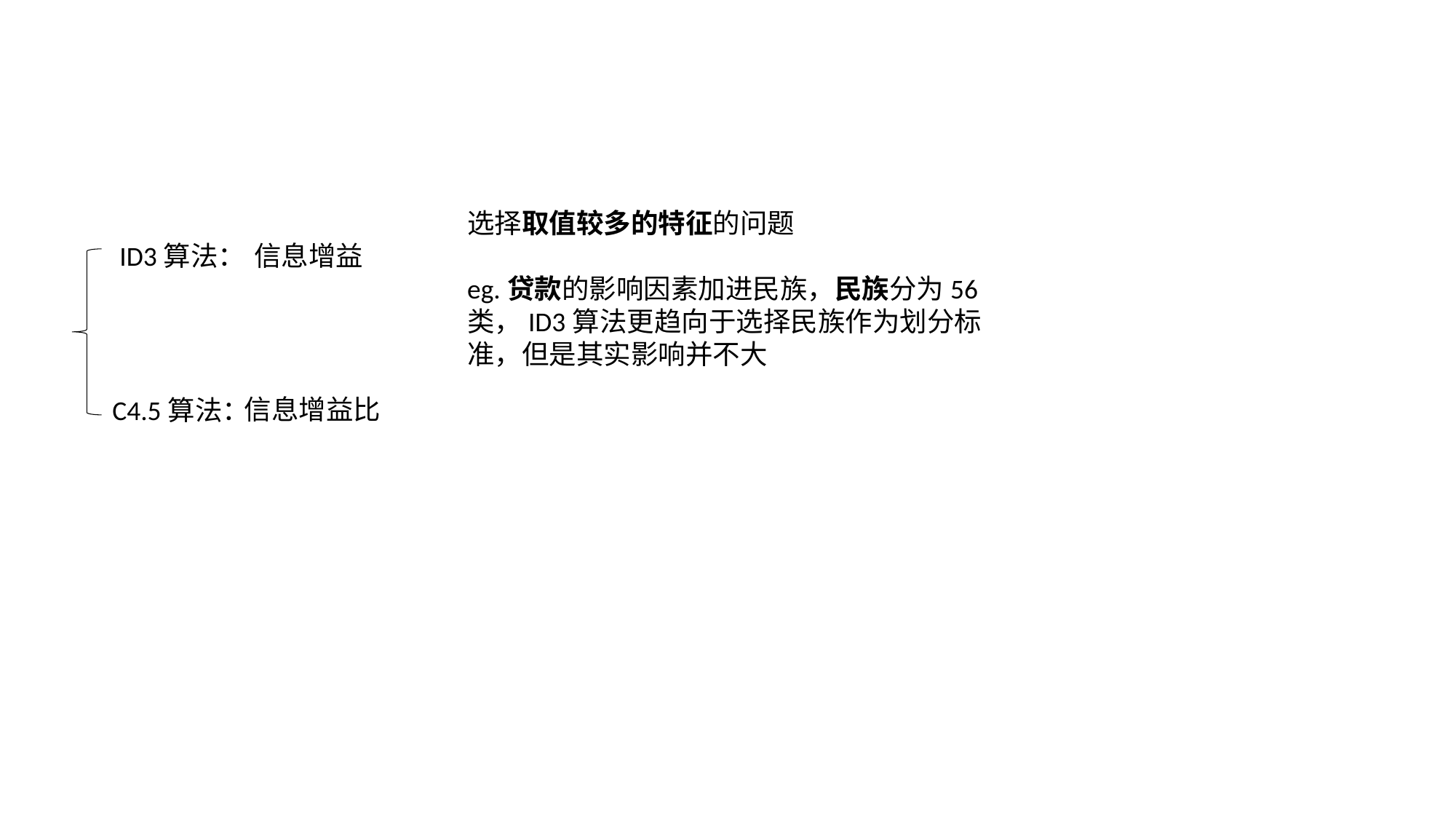

选择取值较多的特征的问题

eg.贷款的影响因素加进民族，民族分为56类，ID3算法更趋向于选择民族作为划分标准，但是其实影响并不大
ID3算法：
信息增益

信息增益比
C4.5算法：